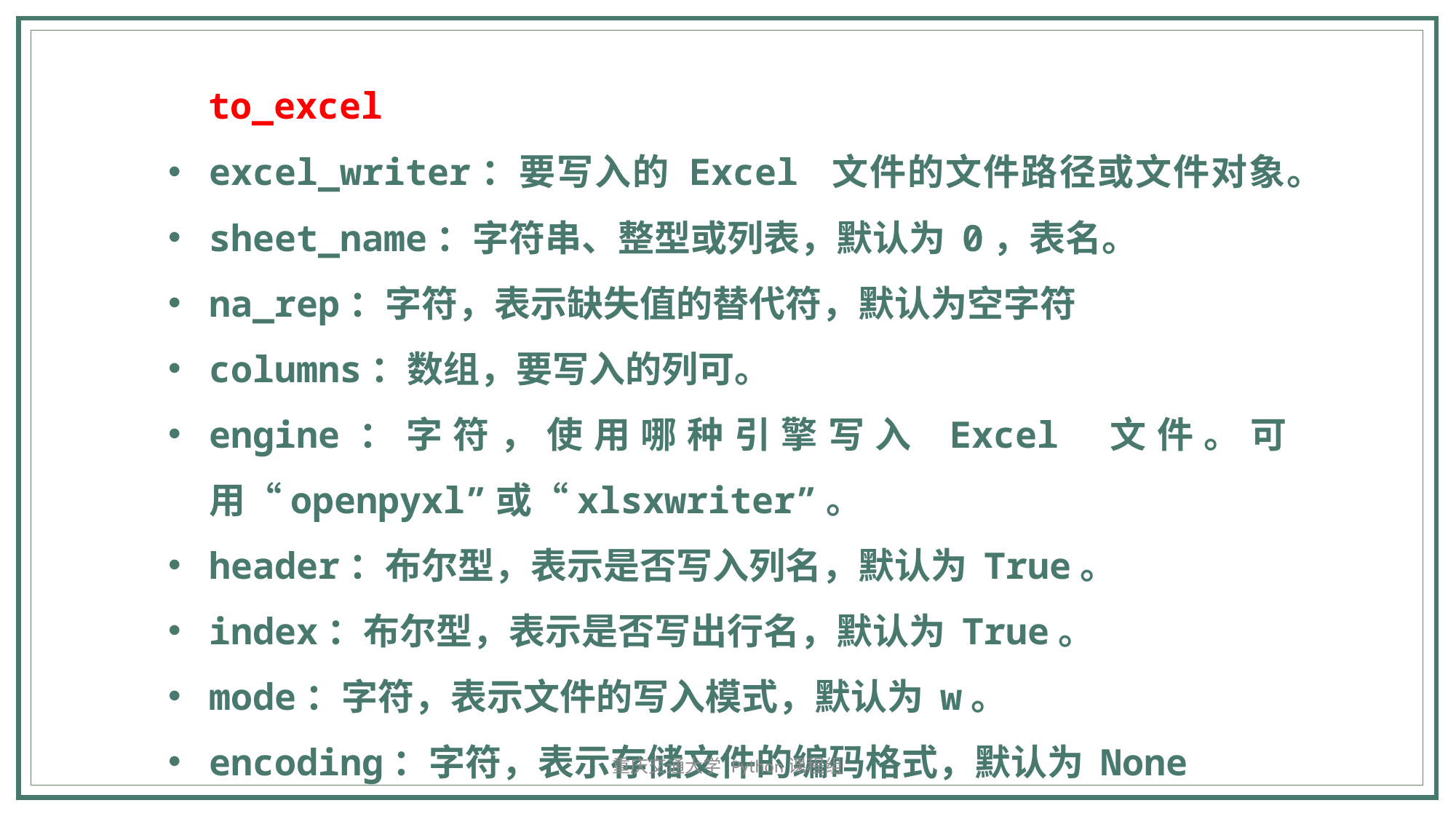

to_excel
excel_writer：要写入的 Excel 文件的文件路径或文件对象。
sheet_name：字符串、整型或列表，默认为 0，表名。
na_rep：字符，表示缺失值的替代符，默认为空字符
columns：数组，要写入的列可。
engine：字符，使用哪种引擎写入 Excel 文件。可用“openpyxl”或“xlsxwriter”。
header：布尔型，表示是否写入列名，默认为 True。
index：布尔型，表示是否写出行名，默认为 True。
mode：字符，表示文件的写入模式，默认为 w。
encoding：字符，表示存储文件的编码格式，默认为 None
重庆交通大学 Python课程组